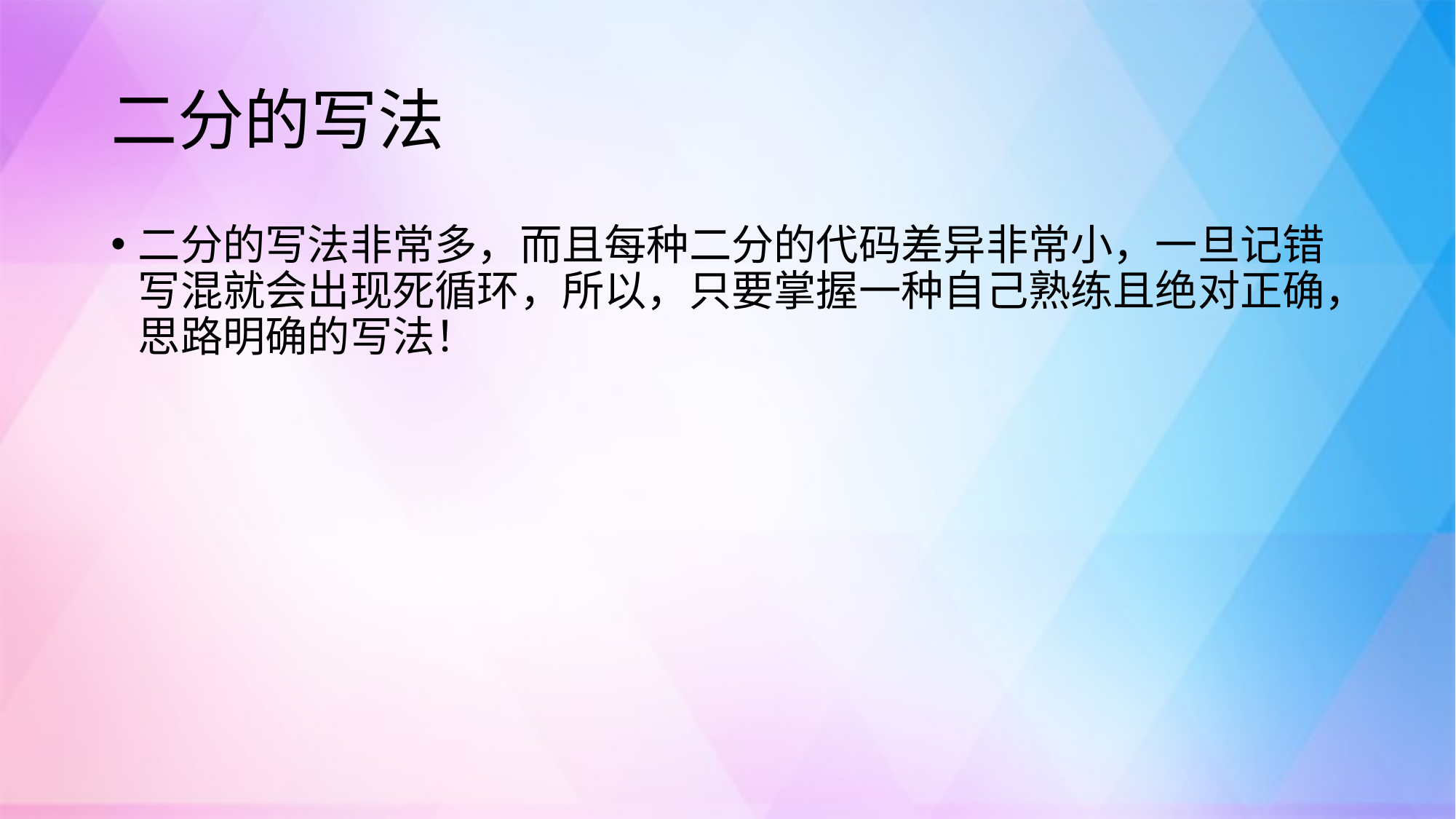

# 二分的写法
二分的写法非常多，而且每种二分的代码差异非常小，一旦记错写混就会出现死循环，所以，只要掌握一种自己熟练且绝对正确，思路明确的写法！